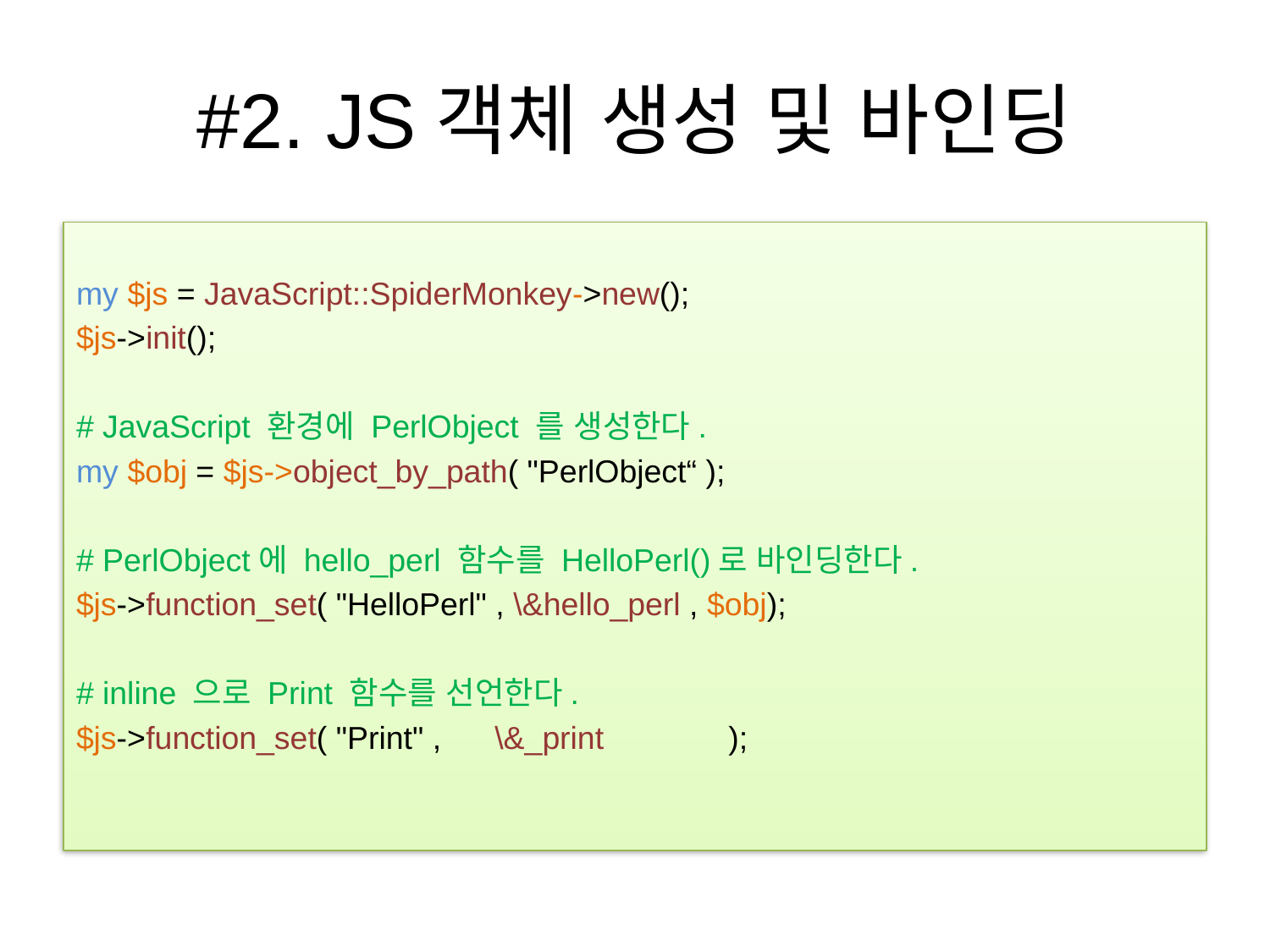

# #2. JS객체 생성 및 바인딩

my $js = JavaScript::SpiderMonkey->new();
$js->init();

# JavaScript 환경에 PerlObject 를 생성한다.
my $obj = $js->object_by_path( "PerlObject“ );

# PerlObject에 hello_perl 함수를 HelloPerl()로 바인딩한다.
$js->function_set( "HelloPerl" , \&hello_perl , $obj);

# inline 으로 Print 함수를 선언한다.
$js->function_set( "Print" ,      \&_print              );